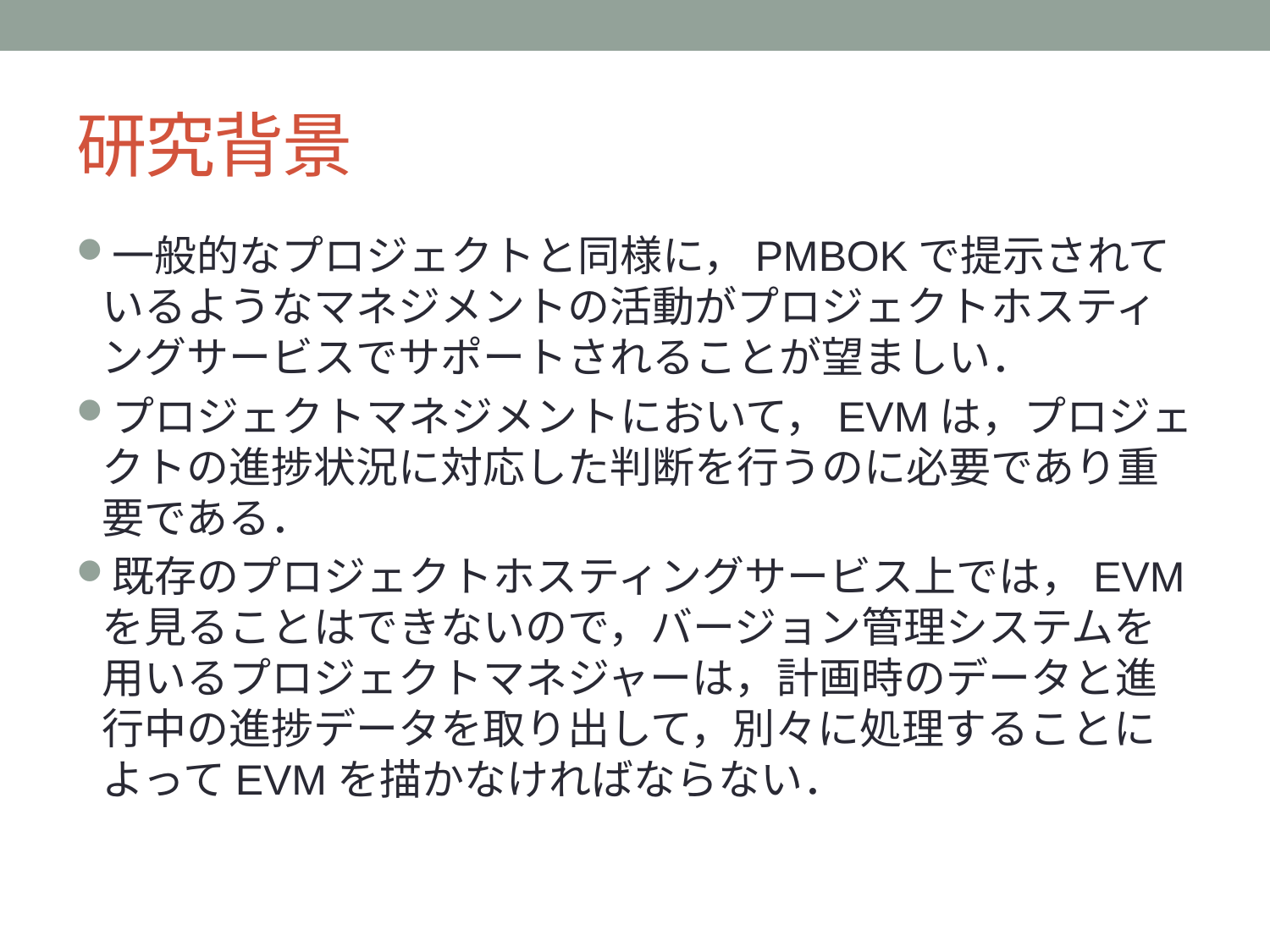

# 研究背景
一般的なプロジェクトと同様に，PMBOKで提示されているようなマネジメントの活動がプロジェクトホスティングサービスでサポートされることが望ましい．
プロジェクトマネジメントにおいて，EVMは，プロジェクトの進捗状況に対応した判断を行うのに必要であり重要である．
既存のプロジェクトホスティングサービス上では，EVMを見ることはできないので，バージョン管理システムを用いるプロジェクトマネジャーは，計画時のデータと進行中の進捗データを取り出して，別々に処理することによってEVMを描かなければならない．